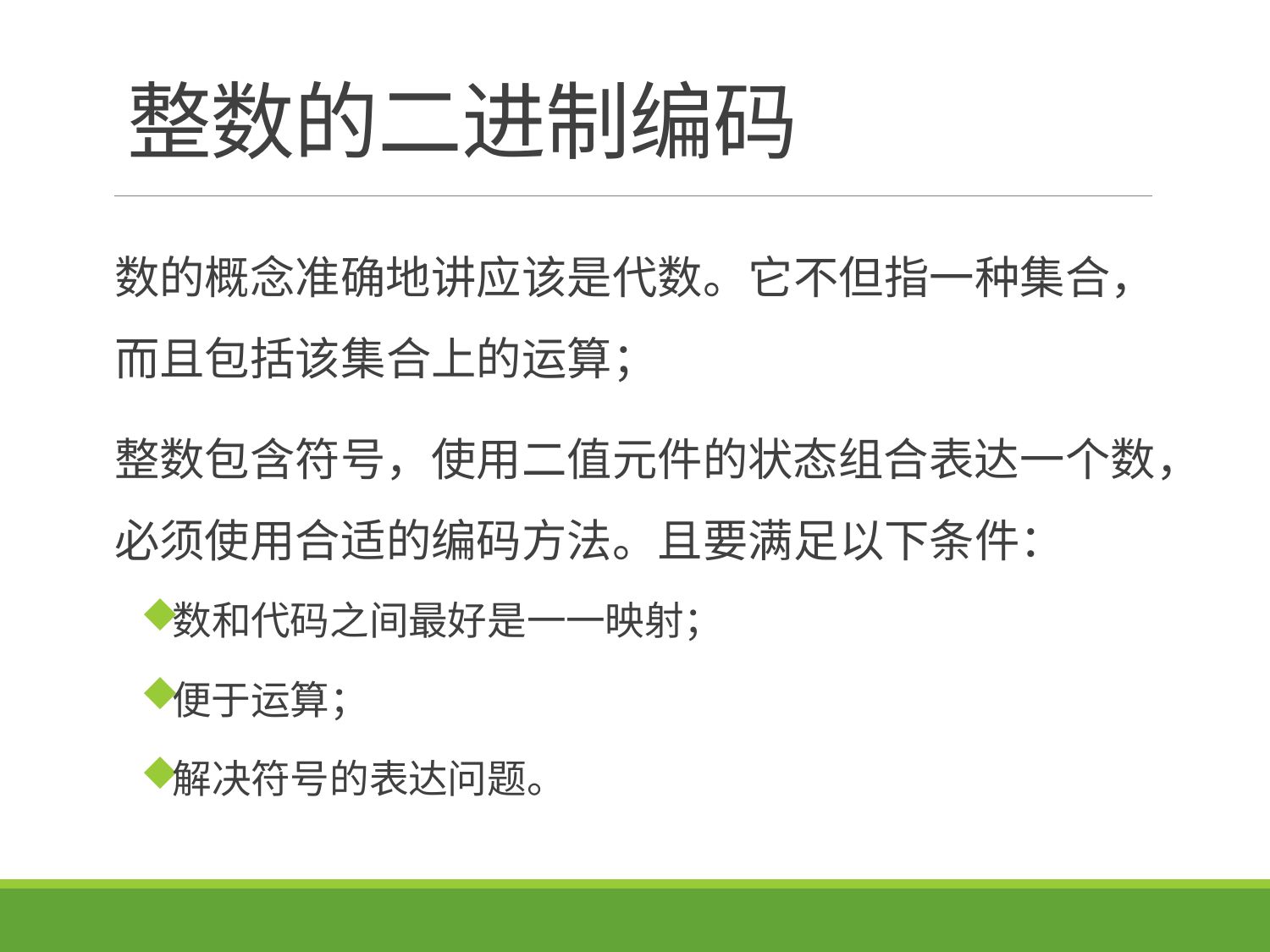

# 整数的二进制编码
数的概念准确地讲应该是代数。它不但指一种集合，而且包括该集合上的运算；
整数包含符号，使用二值元件的状态组合表达一个数，必须使用合适的编码方法。且要满足以下条件：
数和代码之间最好是一一映射；
便于运算；
解决符号的表达问题。